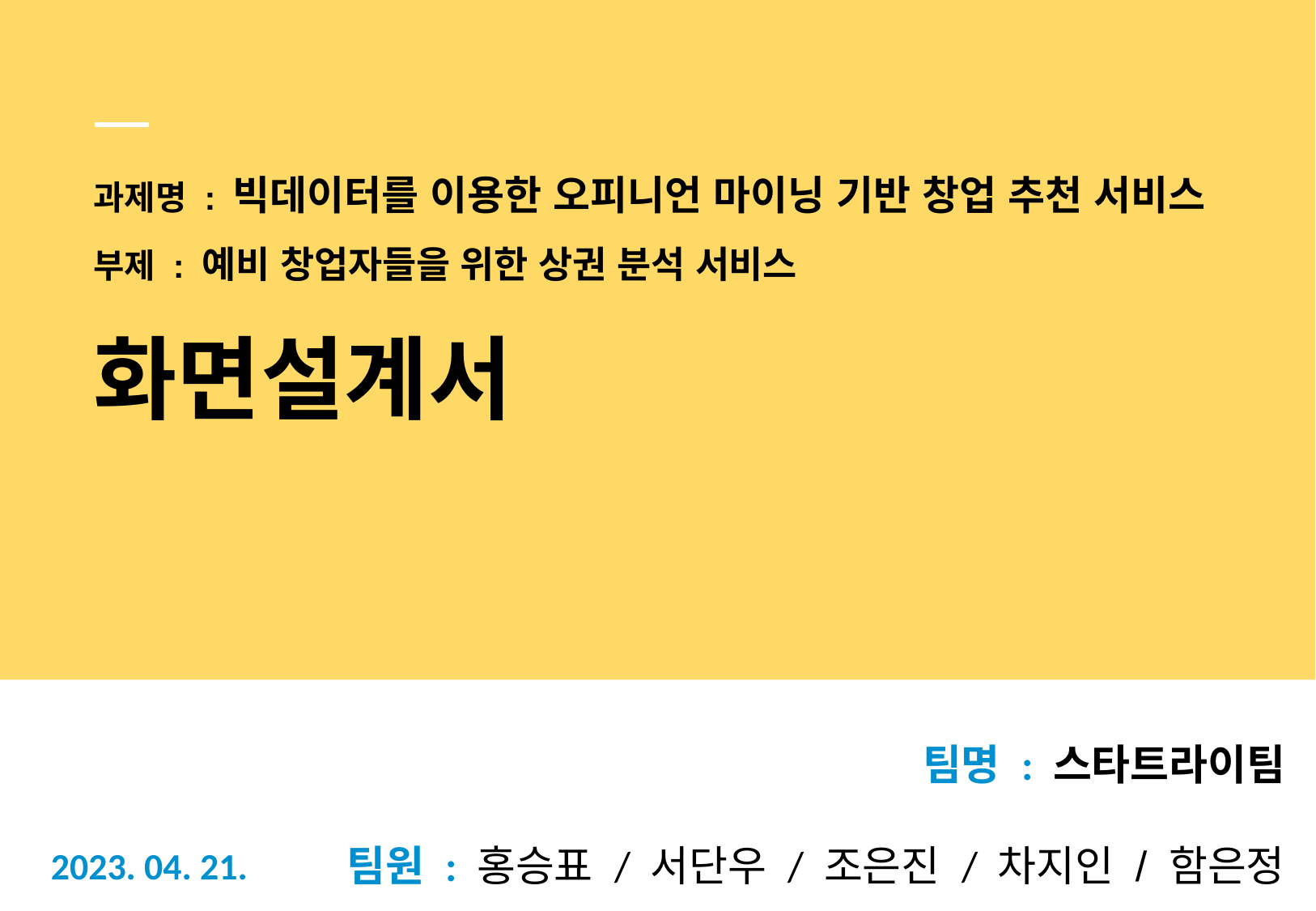

과제명 : 빅데이터를 이용한 오피니언 마이닝 기반 창업 추천 서비스
부제 : 예비 창업자들을 위한 상권 분석 서비스

화면설계서
팀명 : 스타트라이팀

팀원 : 홍승표 / 서단우 / 조은진 / 차지인 / 함은정
2023. 04. 21.